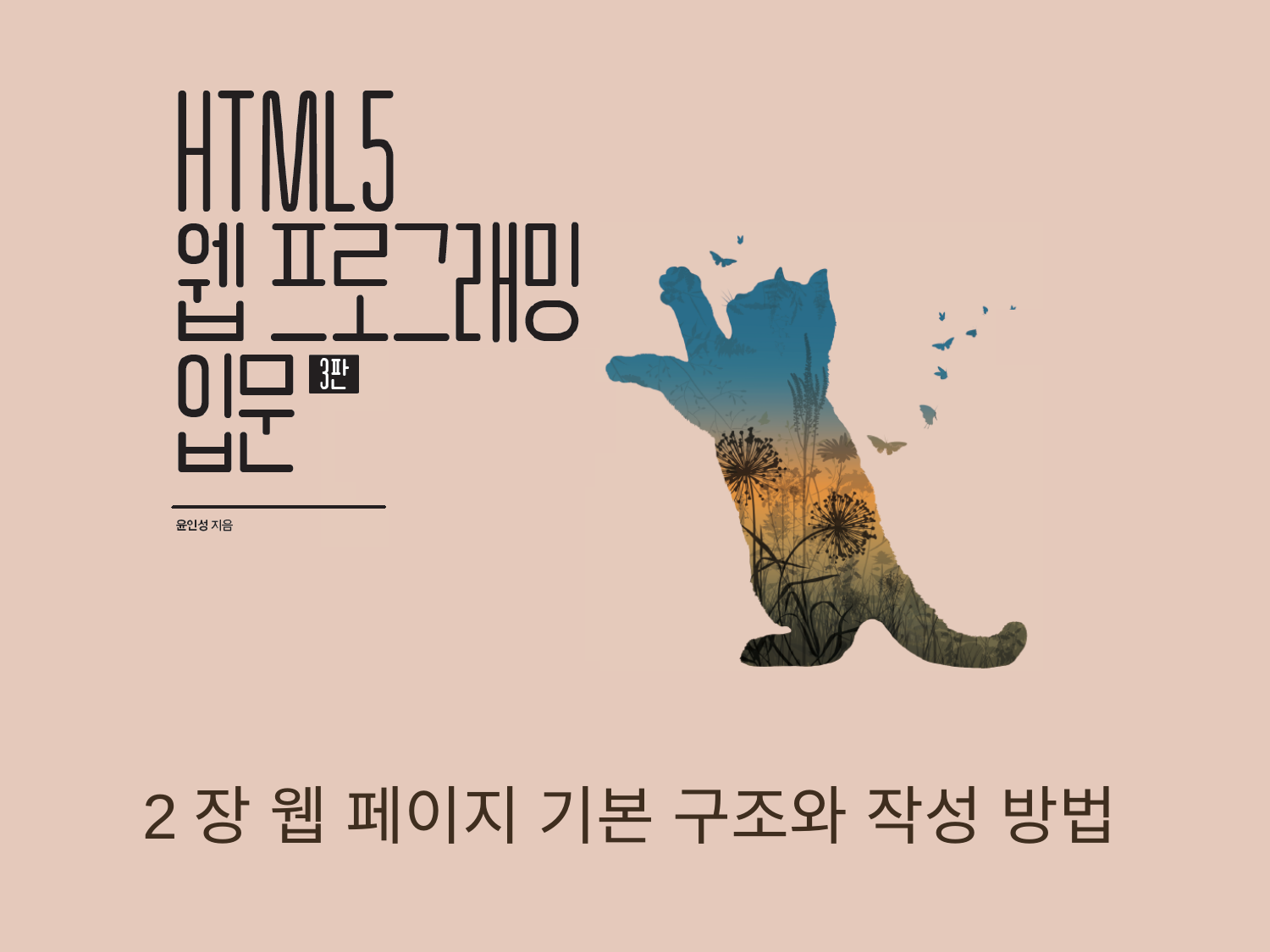

# 2장 웹 페이지 기본 구조와 작성 방법